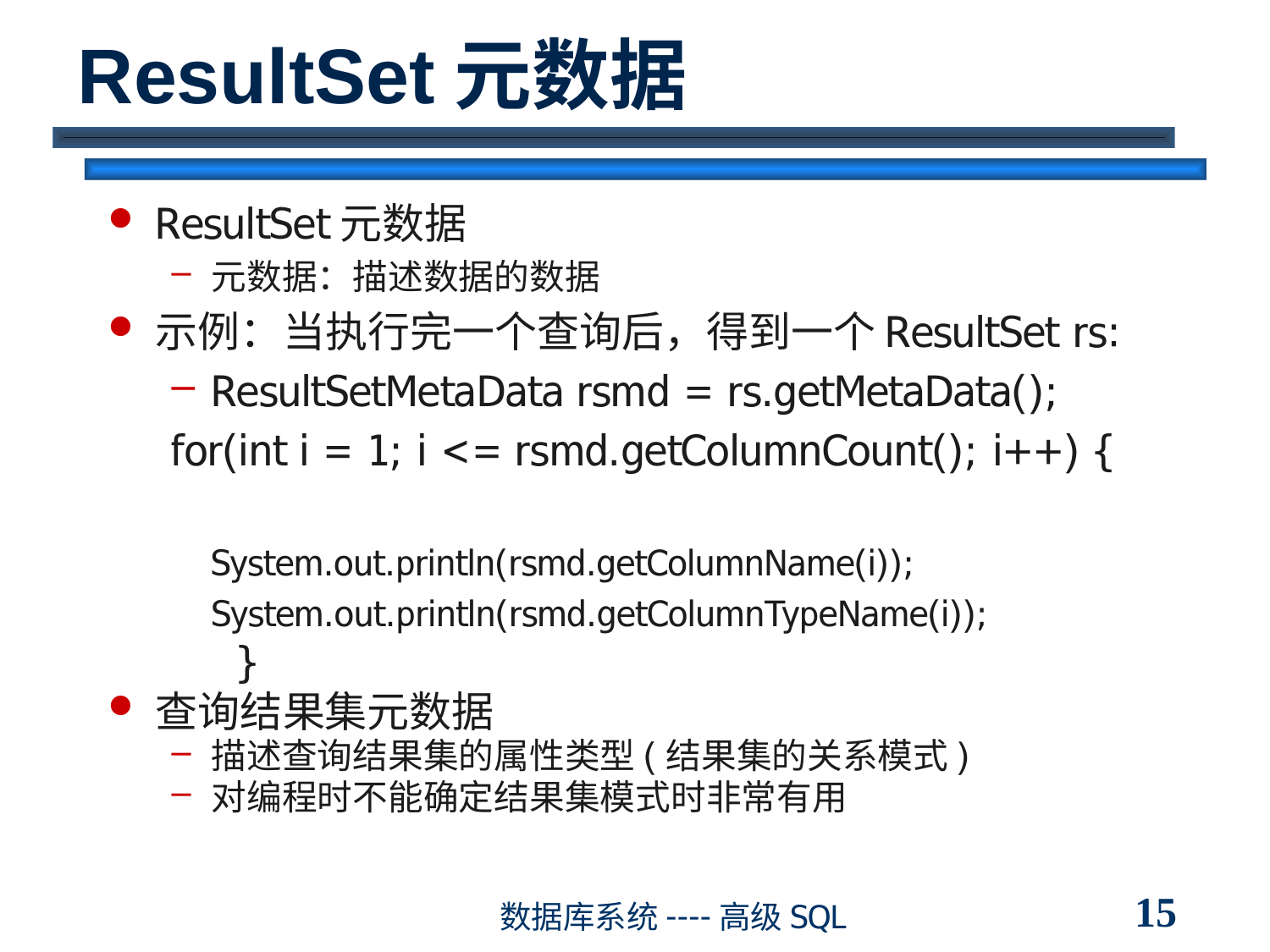

# ResultSet元数据
ResultSet元数据
元数据：描述数据的数据
示例：当执行完一个查询后，得到一个ResultSet rs:
ResultSetMetaData rsmd = rs.getMetaData();
for(int i = 1; i <= rsmd.getColumnCount(); i++) {
   System.out.println(rsmd.getColumnName(i));              System.out.println(rsmd.getColumnTypeName(i)); 	       }
查询结果集元数据
描述查询结果集的属性类型(结果集的关系模式)
对编程时不能确定结果集模式时非常有用

15
数据库系统----高级SQL